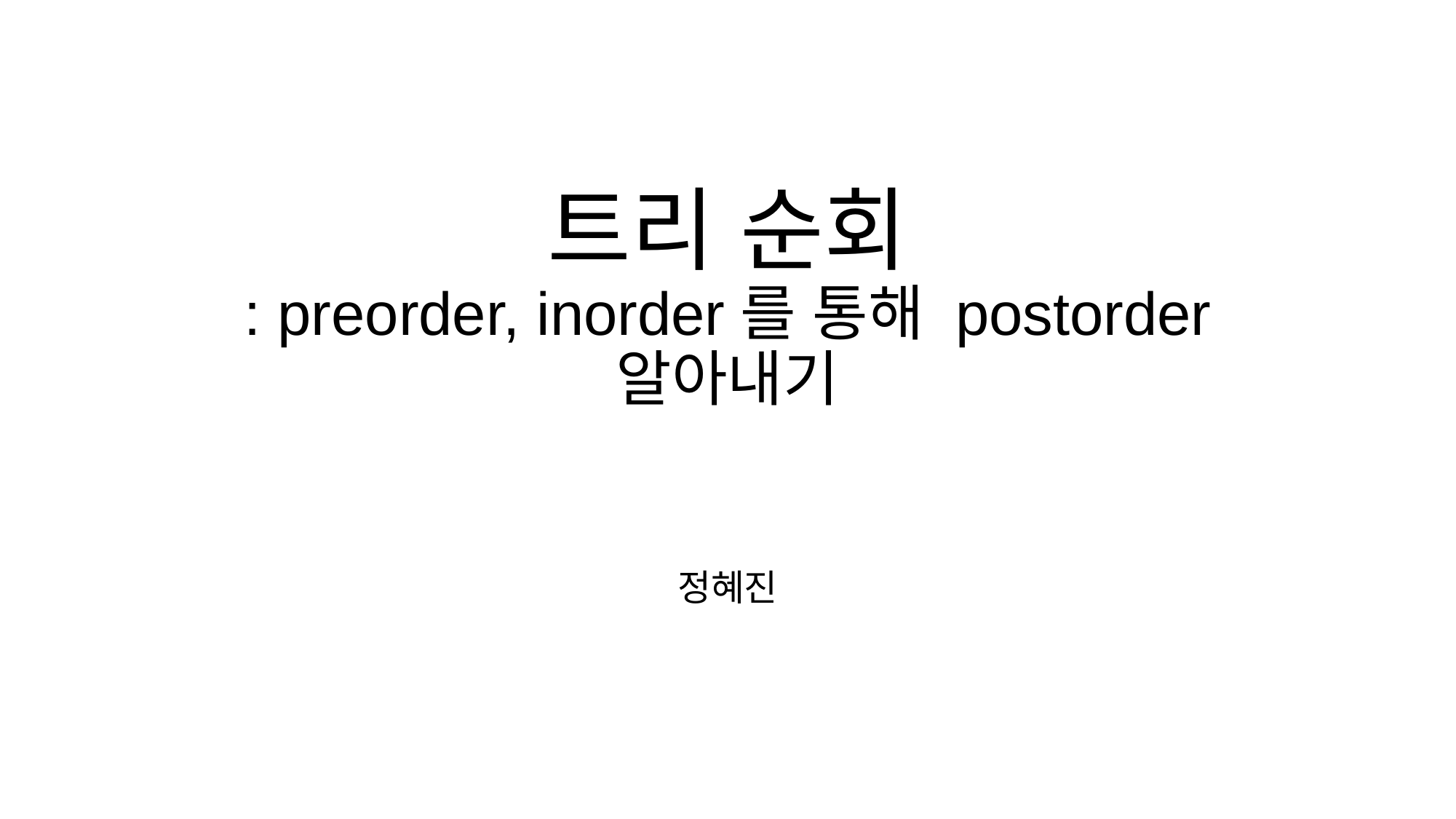

# 트리 순회 : preorder, inorder를 통해 postorder 알아내기

정혜진